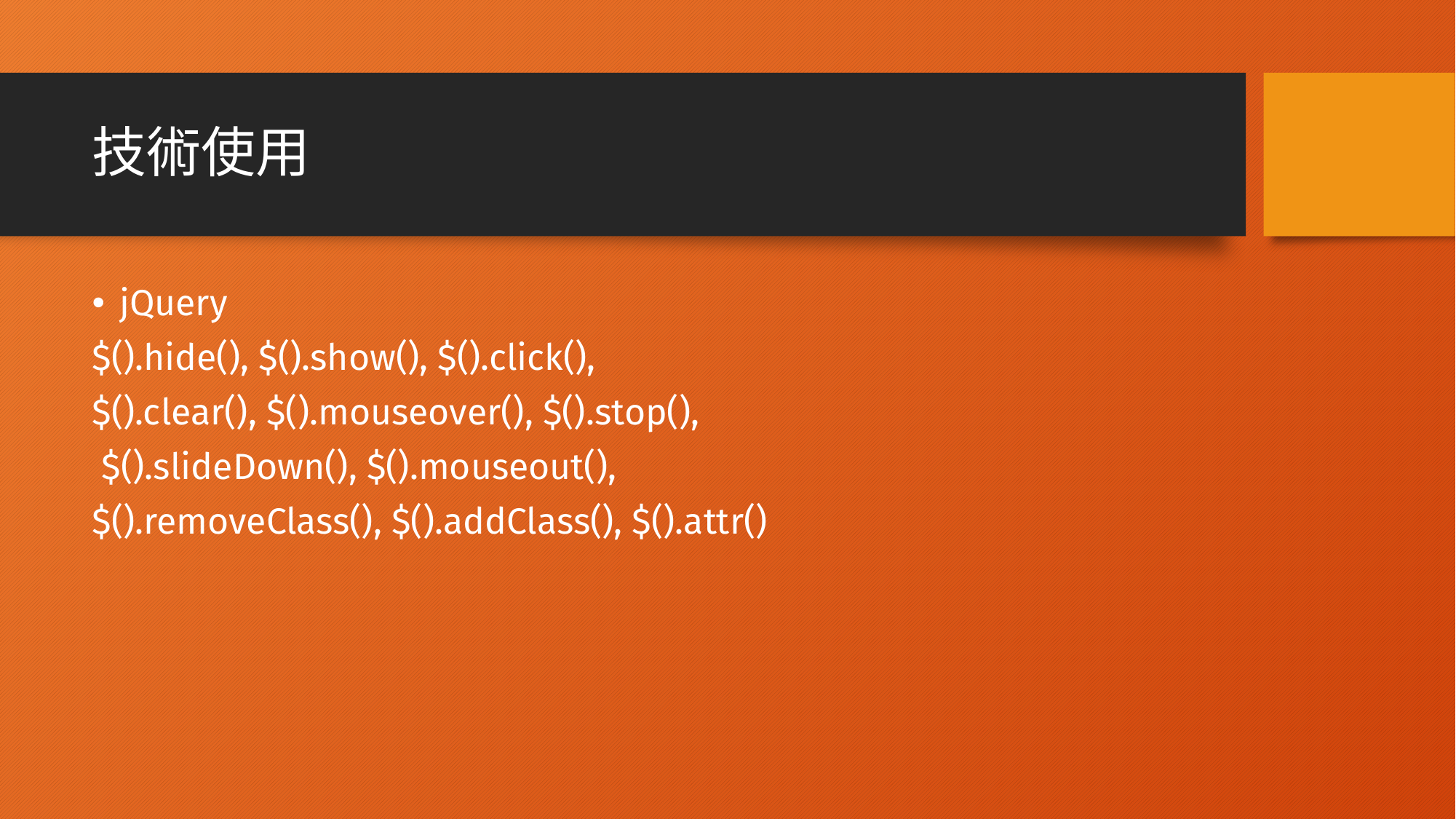

# 技術使用
jQuery
$().hide(), $().show(), $().click(),
$().clear(), $().mouseover(), $().stop(),
 $().slideDown(), $().mouseout(),
$().removeClass(), $().addClass(), $().attr()